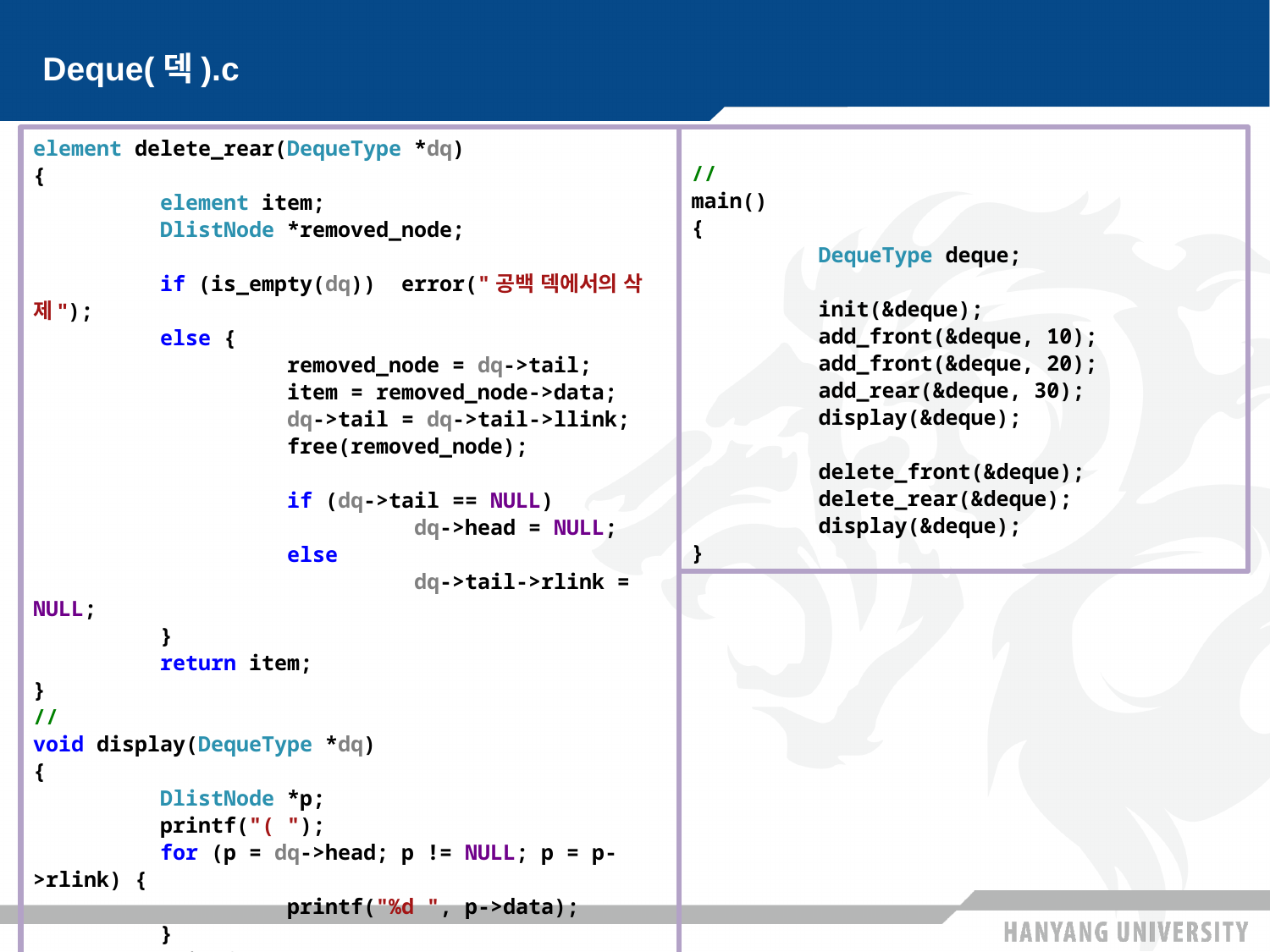

# Deque(덱).c
element delete_rear(DequeType *dq)
{
	element item;
	DlistNode *removed_node;

	if (is_empty(dq))  error("공백 덱에서의 삭제");
	else {
		removed_node = dq->tail;
		item = removed_node->data;
		dq->tail = dq->tail->llink;
		free(removed_node);

		if (dq->tail == NULL)
			dq->head = NULL;
		else
			dq->tail->rlink = NULL;
	}
	return item;
}
//
void display(DequeType *dq)
{
	DlistNode *p;
	printf("( ");
	for (p = dq->head; p != NULL; p = p->rlink) {
		printf("%d ", p->data);
	}
	printf(")\n");
}

//
main()
{
	DequeType deque;

	init(&deque);
	add_front(&deque, 10);
	add_front(&deque, 20);
	add_rear(&deque, 30);
	display(&deque);

	delete_front(&deque);
	delete_rear(&deque);
	display(&deque);
}